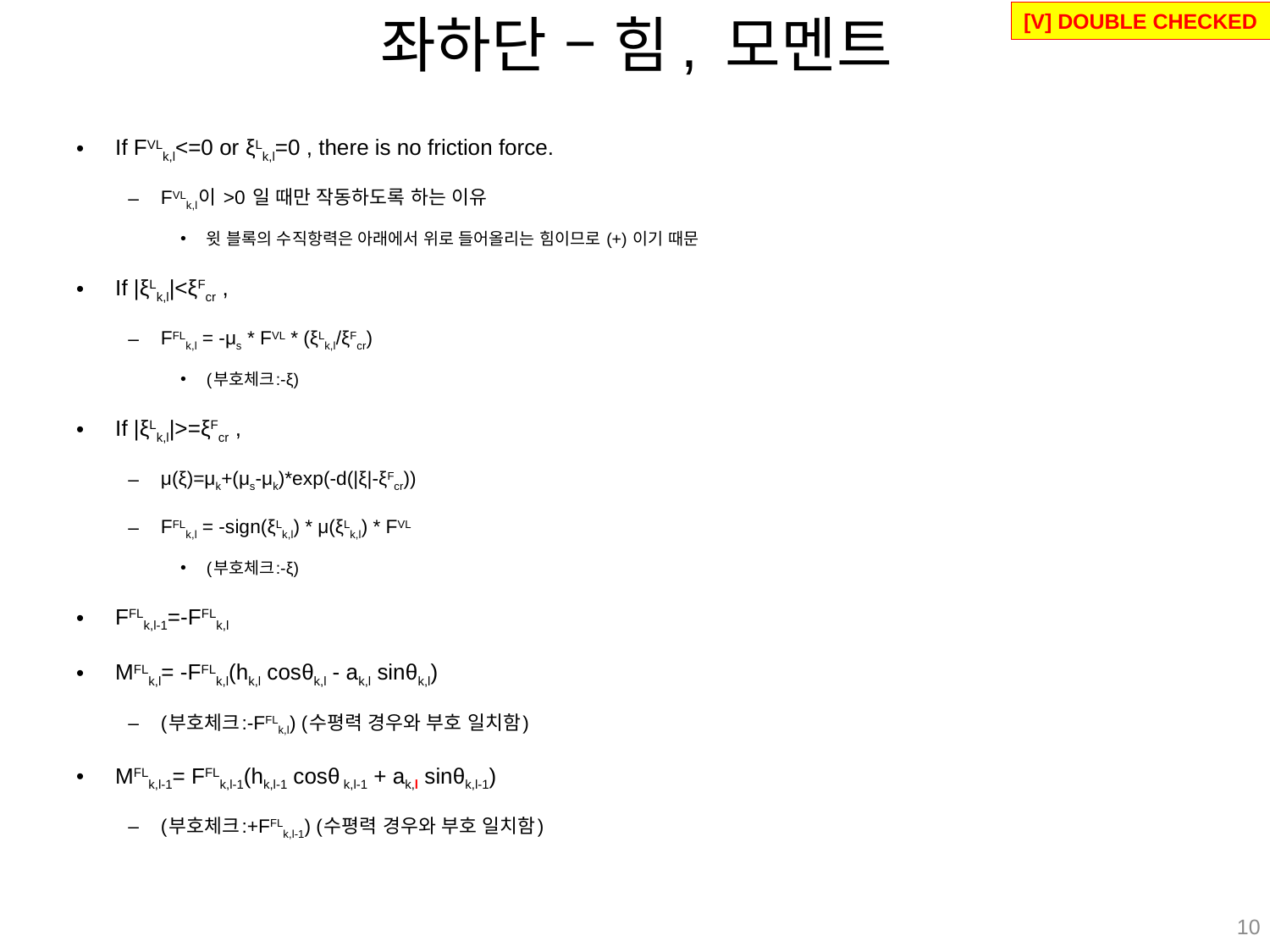

# 좌하단 – 힘, 모멘트
[V] DOUBLE CHECKED
If FVLk,l<=0 or ξLk,l=0 , there is no friction force.
FVLk,l이 >0 일 때만 작동하도록 하는 이유
윗 블록의 수직항력은 아래에서 위로 들어올리는 힘이므로 (+) 이기 때문
If |ξLk,l|<ξFcr ,
FFLk,l = -μs * FVL * (ξLk,l/ξFcr)
(부호체크:-ξ)
If |ξLk,l|>=ξFcr ,
μ(ξ)=μk+(μs-μk)*exp(-d(|ξ|-ξFcr))
FFLk,l = -sign(ξLk,l) * μ(ξLk,l) * FVL
(부호체크:-ξ)
FFLk,l-1=-FFLk,l
MFLk,l= -FFLk,l(hk,l cosθk,l - ak,l sinθk,l)
(부호체크:-FFLk,l) (수평력 경우와 부호 일치함)
MFLk,l-1= FFLk,l-1(hk,l-1 cosθ k,l-1 + ak,l sinθk,l-1)
(부호체크:+FFLk,l-1) (수평력 경우와 부호 일치함)
10